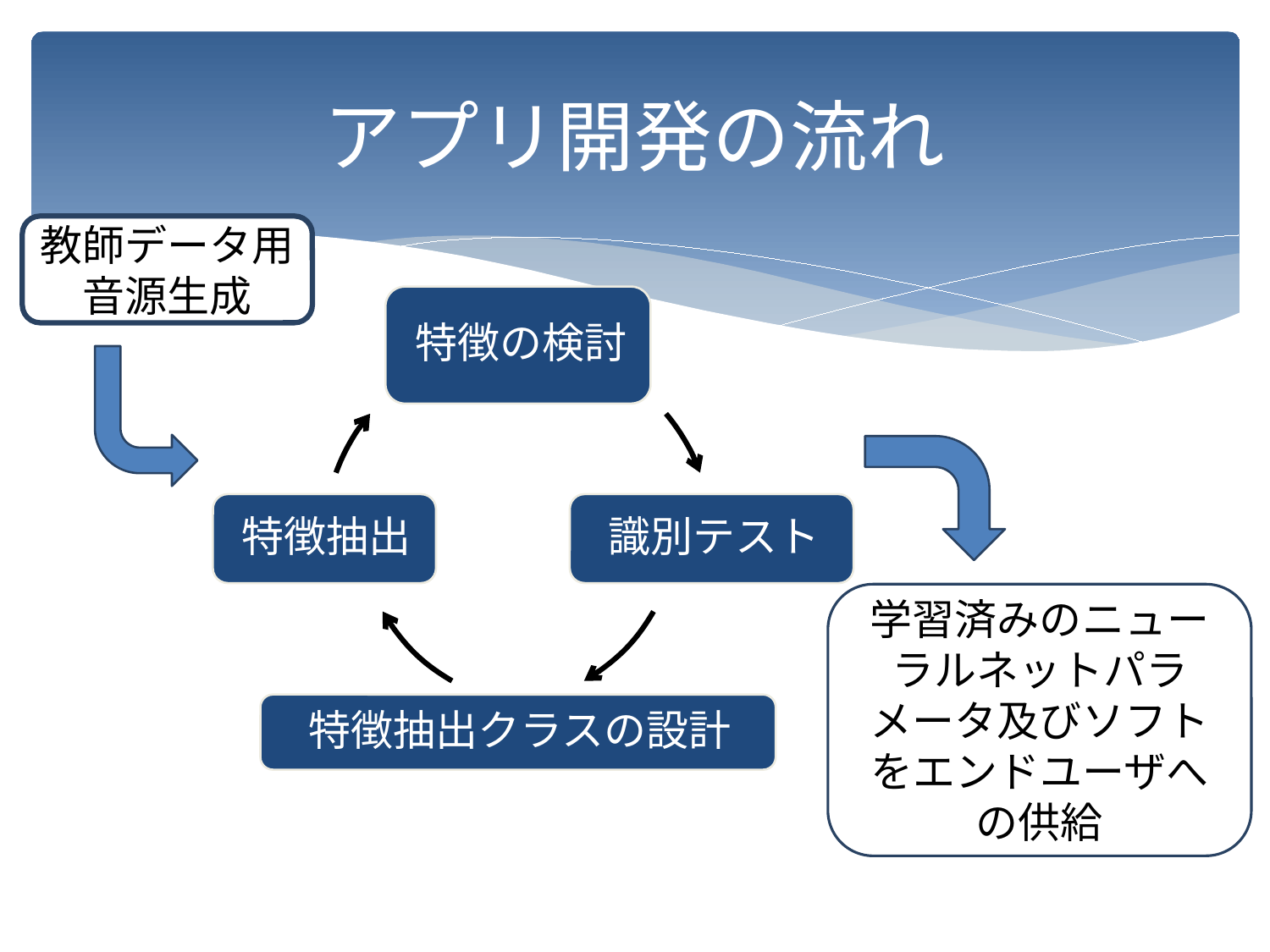

# アプリ開発の流れ
教師データ用
音源生成
特徴の検討
識別テスト
特徴抽出クラスの設計
特徴抽出

学習済みのニューラルネットパラメータ及びソフトをエンドユーザへの供給